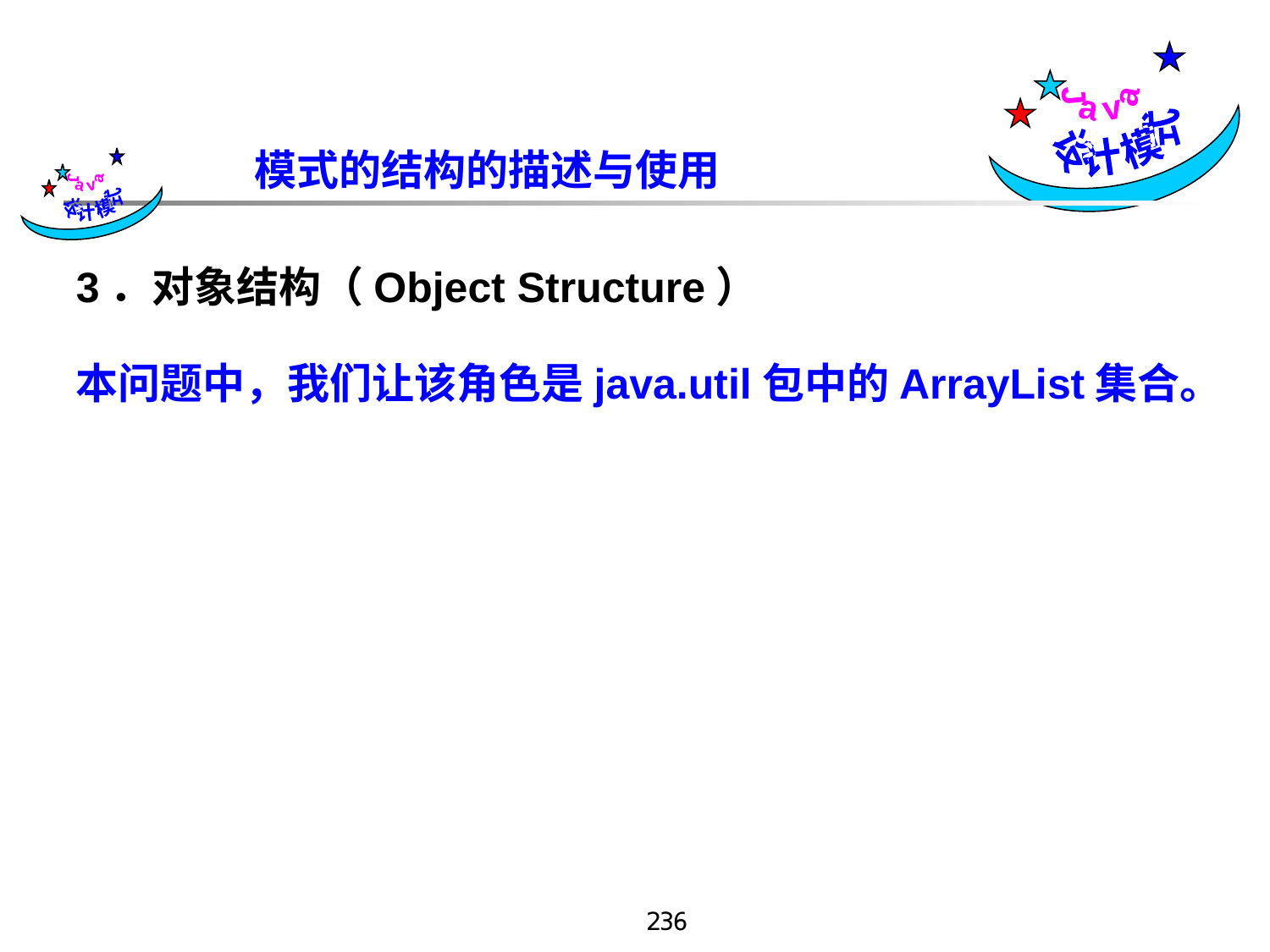

Java
设计模式

模式的结构的描述与使用

  Java
设计模式

3．对象结构（Object Structure）

本问题中，我们让该角色是java.util包中的ArrayList集合。

236